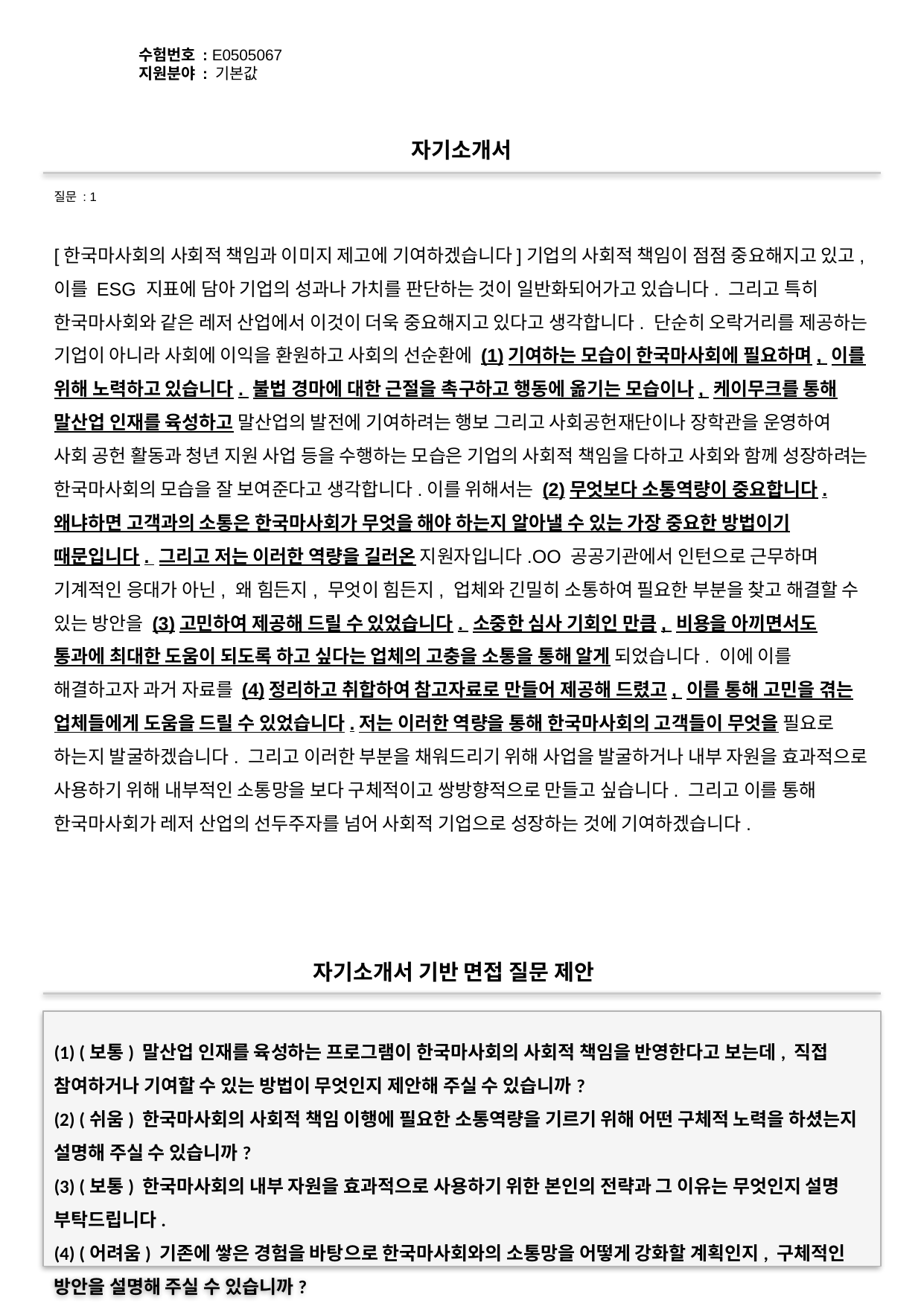

수험번호 : E0505067
지원분야 : 기본값
#

자기소개서

질문 : 1

[한국마사회의 사회적 책임과 이미지 제고에 기여하겠습니다]기업의 사회적 책임이 점점 중요해지고 있고, 이를 ESG 지표에 담아 기업의 성과나 가치를 판단하는 것이 일반화되어가고 있습니다. 그리고 특히 한국마사회와 같은 레저 산업에서 이것이 더욱 중요해지고 있다고 생각합니다. 단순히 오락거리를 제공하는 기업이 아니라 사회에 이익을 환원하고 사회의 선순환에 (1)기여하는 모습이 한국마사회에 필요하며, 이를 위해 노력하고 있습니다. 불법 경마에 대한 근절을 촉구하고 행동에 옮기는 모습이나, 케이무크를 통해 말산업 인재를 육성하고 말산업의 발전에 기여하려는 행보 그리고 사회공헌재단이나 장학관을 운영하여 사회 공헌 활동과 청년 지원 사업 등을 수행하는 모습은 기업의 사회적 책임을 다하고 사회와 함께 성장하려는 한국마사회의 모습을 잘 보여준다고 생각합니다.이를 위해서는 (2)무엇보다 소통역량이 중요합니다. 왜냐하면 고객과의 소통은 한국마사회가 무엇을 해야 하는지 알아낼 수 있는 가장 중요한 방법이기 때문입니다. 그리고 저는 이러한 역량을 길러온 지원자입니다.OO 공공기관에서 인턴으로 근무하며 기계적인 응대가 아닌, 왜 힘든지, 무엇이 힘든지, 업체와 긴밀히 소통하여 필요한 부분을 찾고 해결할 수 있는 방안을 (3)고민하여 제공해 드릴 수 있었습니다. 소중한 심사 기회인 만큼, 비용을 아끼면서도 통과에 최대한 도움이 되도록 하고 싶다는 업체의 고충을 소통을 통해 알게 되었습니다. 이에 이를 해결하고자 과거 자료를 (4)정리하고 취합하여 참고자료로 만들어 제공해 드렸고, 이를 통해 고민을 겪는 업체들에게 도움을 드릴 수 있었습니다.저는 이러한 역량을 통해 한국마사회의 고객들이 무엇을 필요로 하는지 발굴하겠습니다. 그리고 이러한 부분을 채워드리기 위해 사업을 발굴하거나 내부 자원을 효과적으로 사용하기 위해 내부적인 소통망을 보다 구체적이고 쌍방향적으로 만들고 싶습니다. 그리고 이를 통해 한국마사회가 레저 산업의 선두주자를 넘어 사회적 기업으로 성장하는 것에 기여하겠습니다.

자기소개서 기반 면접 질문 제안

(1) (보통) 말산업 인재를 육성하는 프로그램이 한국마사회의 사회적 책임을 반영한다고 보는데, 직접 참여하거나 기여할 수 있는 방법이 무엇인지 제안해 주실 수 있습니까?
(2) (쉬움) 한국마사회의 사회적 책임 이행에 필요한 소통역량을 기르기 위해 어떤 구체적 노력을 하셨는지 설명해 주실 수 있습니까?
(3) (보통) 한국마사회의 내부 자원을 효과적으로 사용하기 위한 본인의 전략과 그 이유는 무엇인지 설명 부탁드립니다.
(4) (어려움) 기존에 쌓은 경험을 바탕으로 한국마사회와의 소통망을 어떻게 강화할 계획인지, 구체적인 방안을 설명해 주실 수 있습니까?